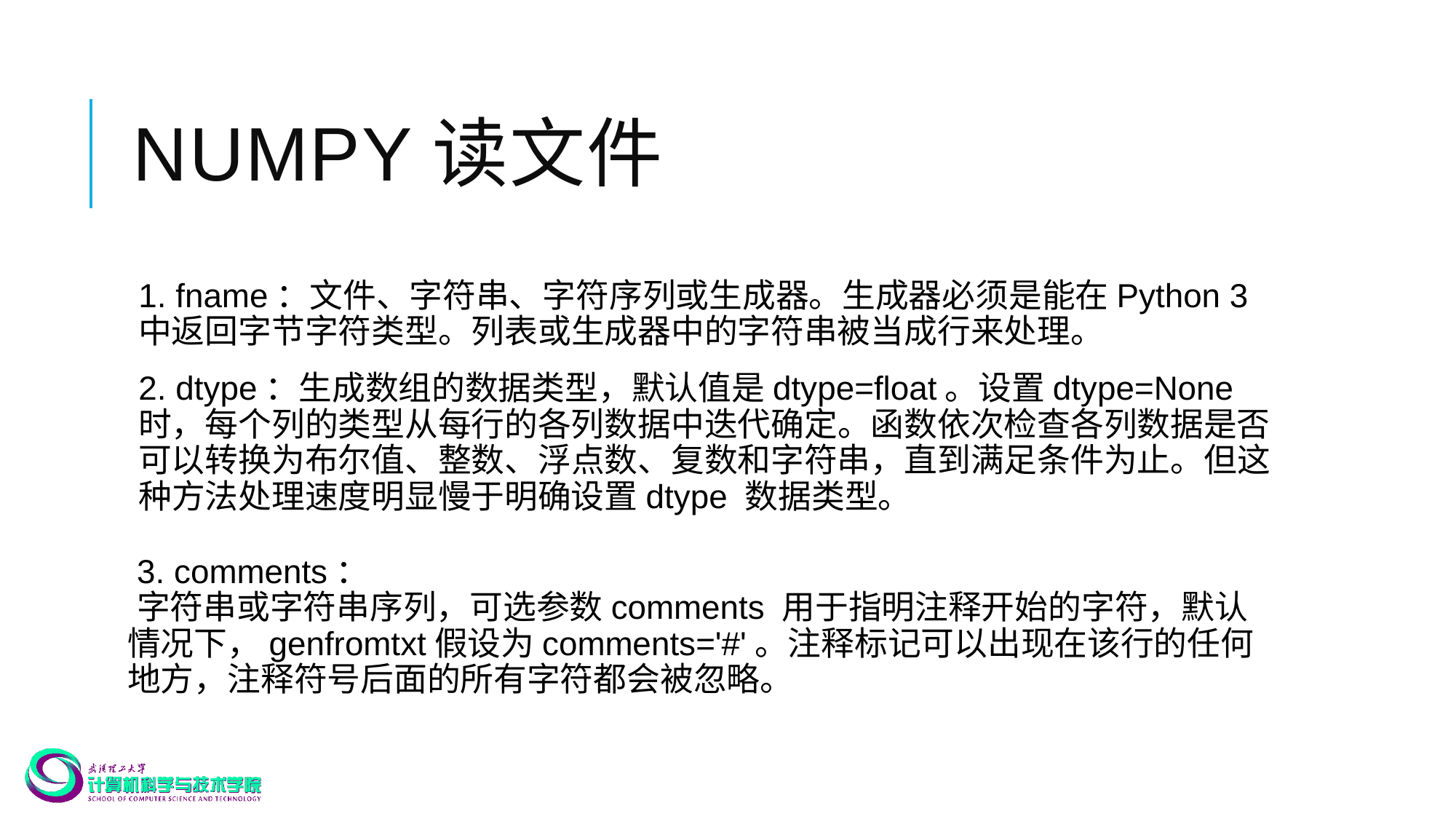

# NumPy读文件
1. fname：文件、字符串、字符序列或生成器。生成器必须是能在Python 3 中返回字节字符类型。列表或生成器中的字符串被当成行来处理。
2. dtype：生成数组的数据类型，默认值是dtype=float。设置dtype=None 时，每个列的类型从每行的各列数据中迭代确定。函数依次检查各列数据是否可以转换为布尔值、整数、浮点数、复数和字符串，直到满足条件为止。但这种方法处理速度明显慢于明确设置dtype 数据类型。

3. comments：
字符串或字符串序列，可选参数comments 用于指明注释开始的字符，默认情况下，genfromtxt假设为comments='#'。注释标记可以出现在该行的任何地方，注释符号后面的所有字符都会被忽略。